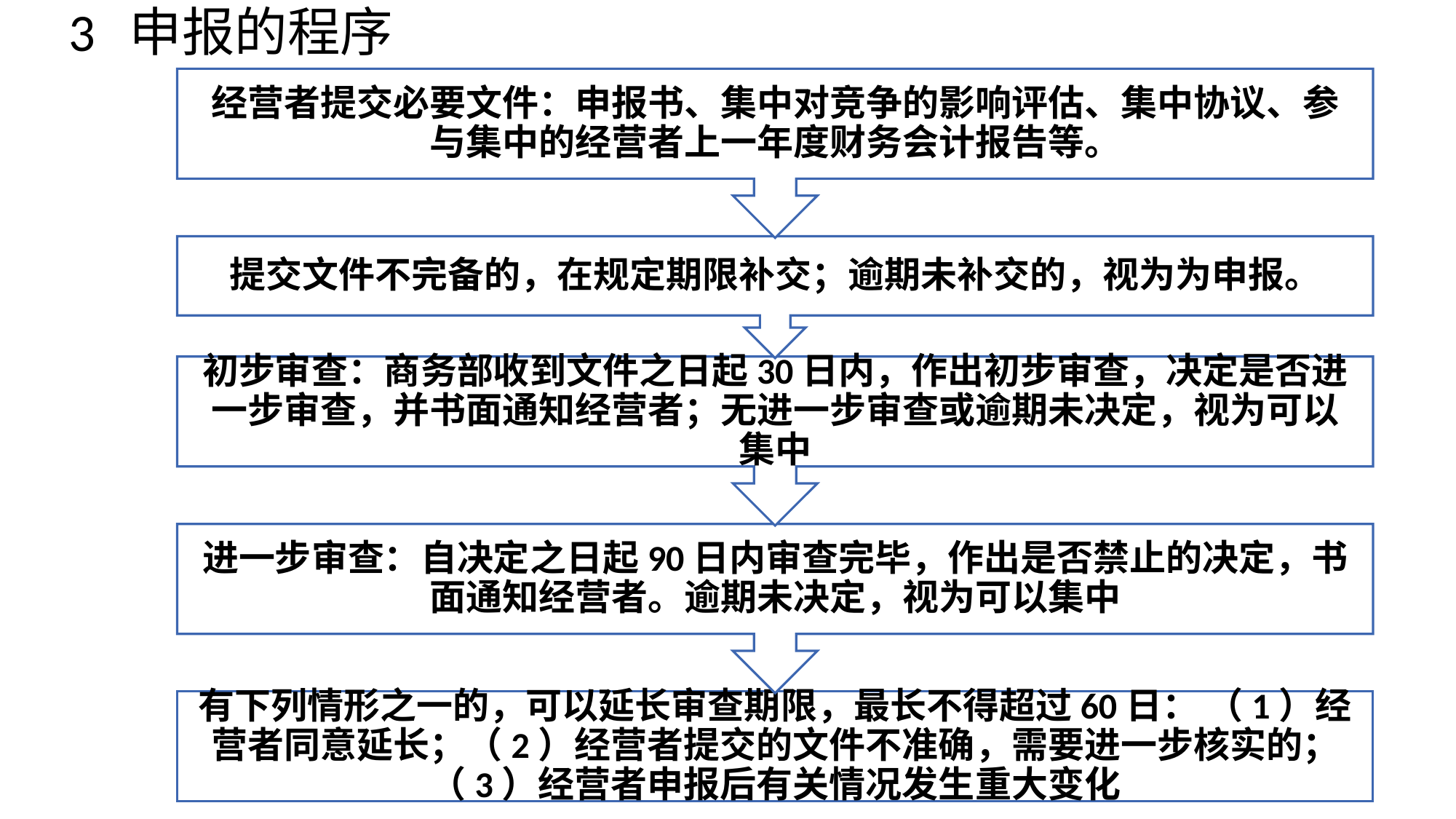

# 3  申报的程序
有下列情形之一的，可以延长审查期限，最长不得超过60日： （1）经营者同意延长；（2）经营者提交的文件不准确，需要进一步核实的；（3）经营者申报后有关情况发生重大变化
进一步审查：自决定之日起90日内审查完毕，作出是否禁止的决定，书面通知经营者。逾期未决定，视为可以集中
初步审查：商务部收到文件之日起30日内，作出初步审查，决定是否进一步审查，并书面通知经营者；无进一步审查或逾期未决定，视为可以集中
提交文件不完备的，在规定期限补交；逾期未补交的，视为为申报。
经营者提交必要文件：申报书、集中对竞争的影响评估、集中协议、参与集中的经营者上一年度财务会计报告等。